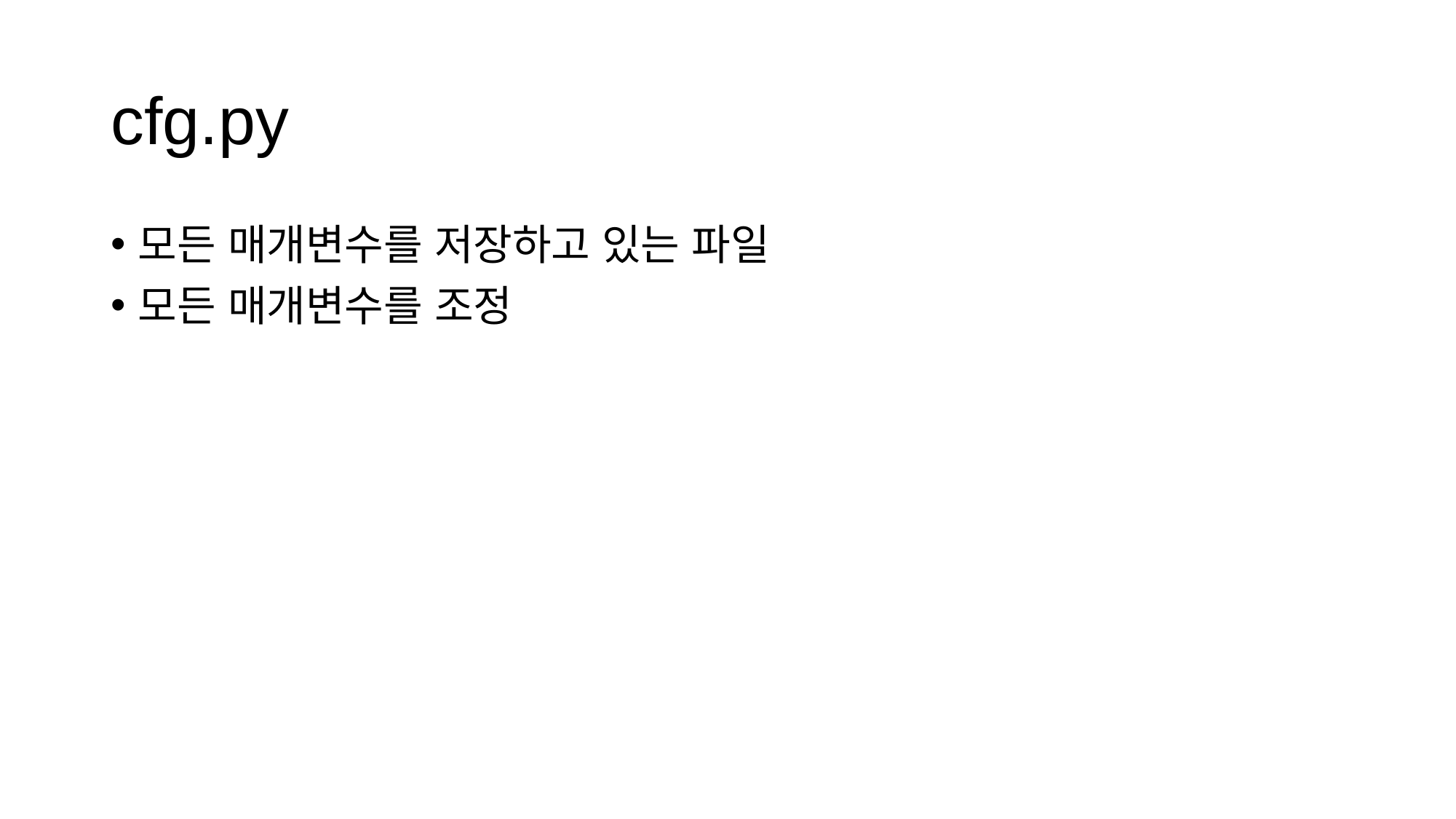

# cfg.py
모든 매개변수를 저장하고 있는 파일
모든 매개변수를 조정